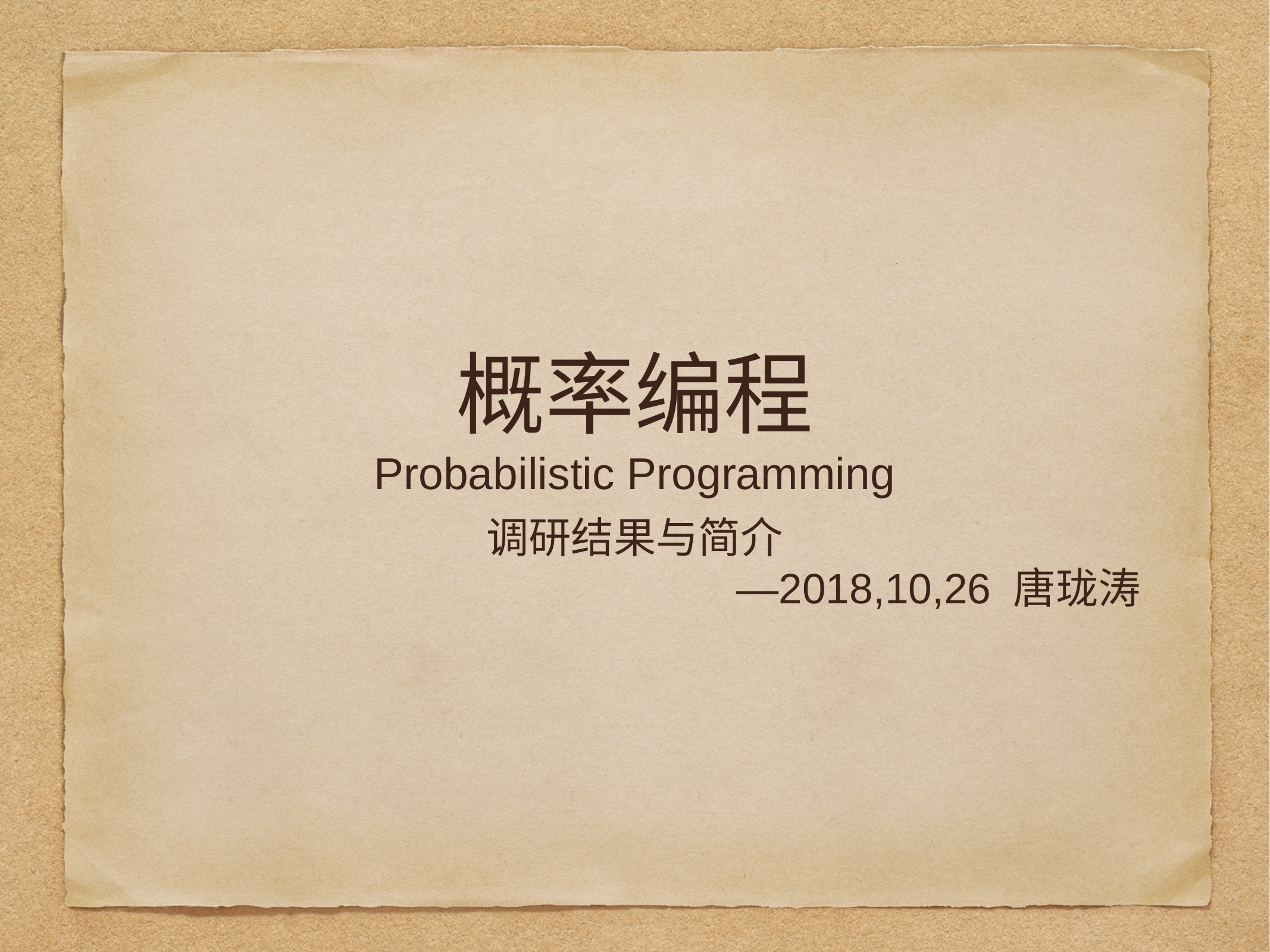

# 概率编程
Probabilistic Programming
调研结果与简介
—2018,10,26 唐珑涛